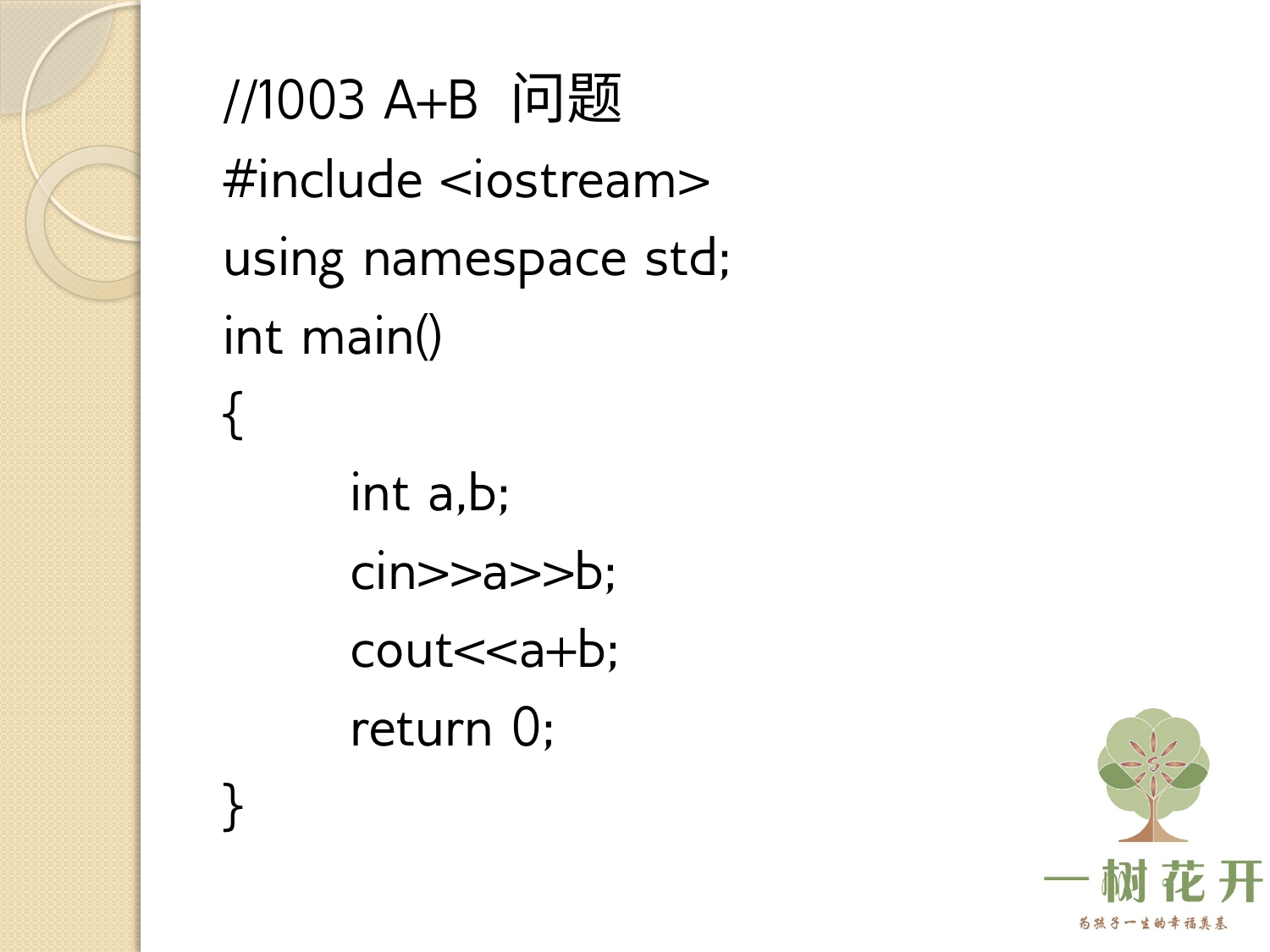

//1003 A+B 问题
#include <iostream>
using namespace std;
int main()
{
	int a,b;
	cin>>a>>b;
	cout<<a+b;
	return 0;
}